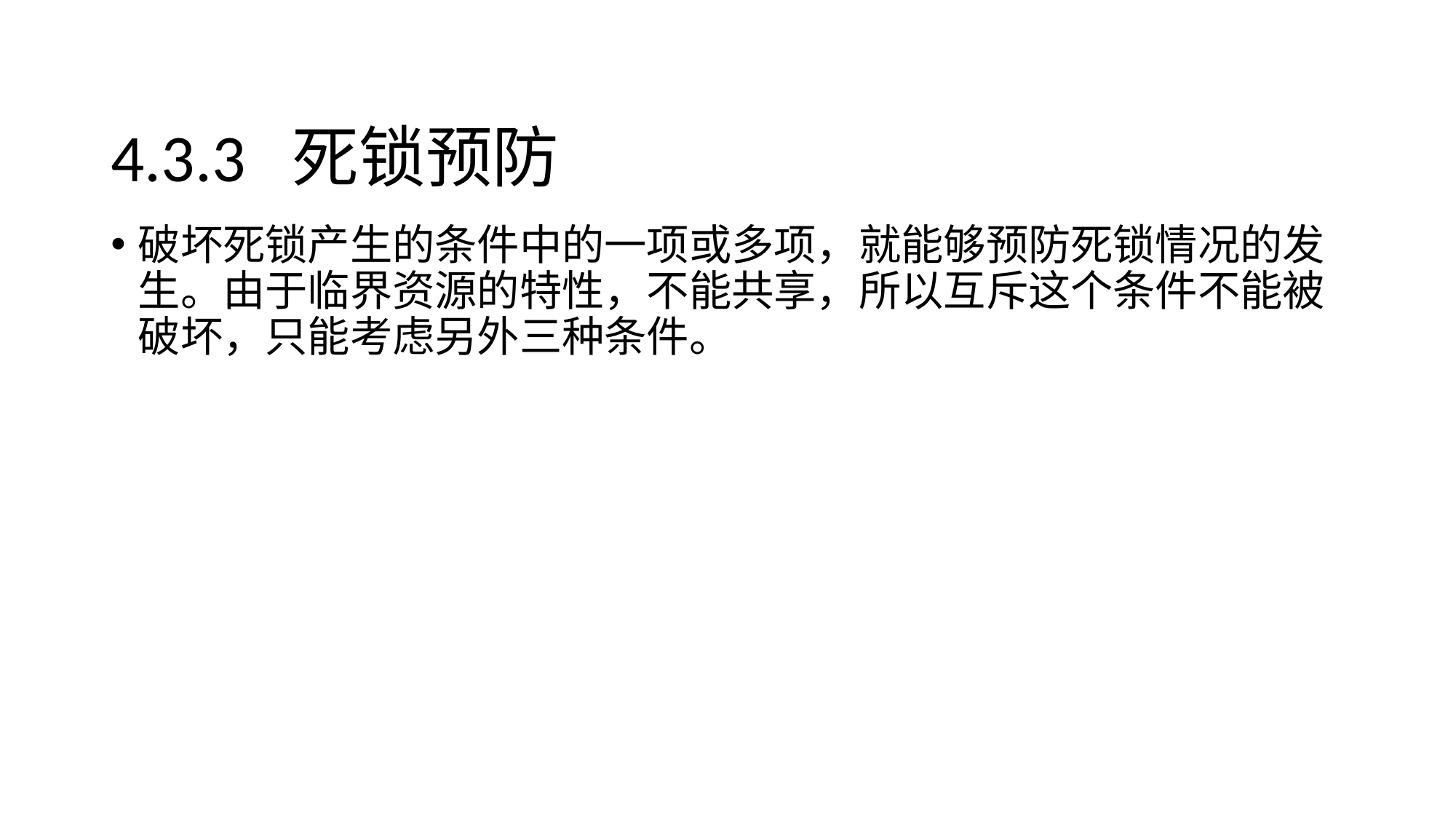

# 4.3.3  死锁预防
破坏死锁产生的条件中的一项或多项，就能够预防死锁情况的发生。由于临界资源的特性，不能共享，所以互斥这个条件不能被破坏，只能考虑另外三种条件。
5